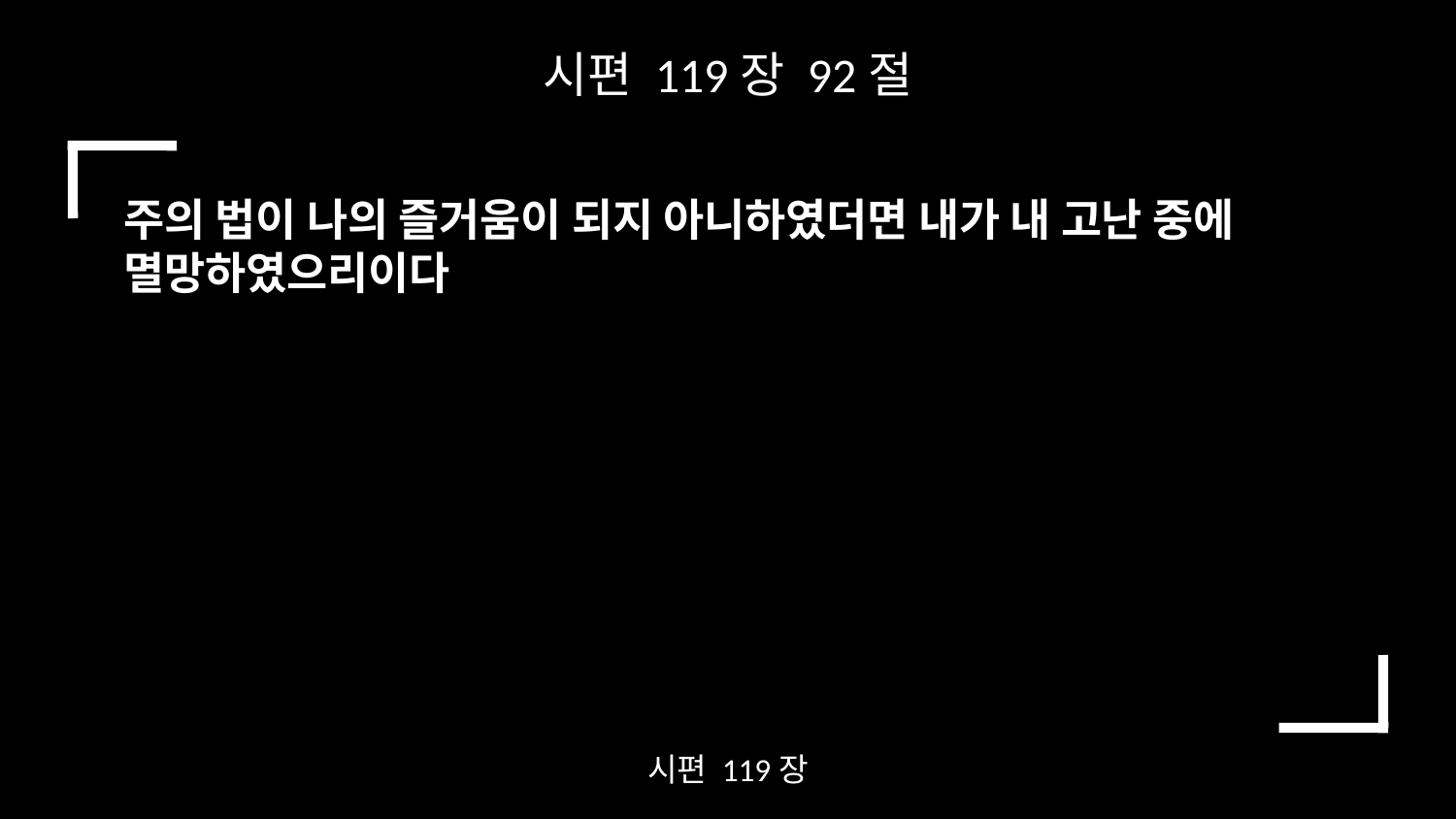

시편 119장 92절

주의 법이 나의 즐거움이 되지 아니하였더면 내가 내 고난 중에 멸망하였으리이다

시편 119장